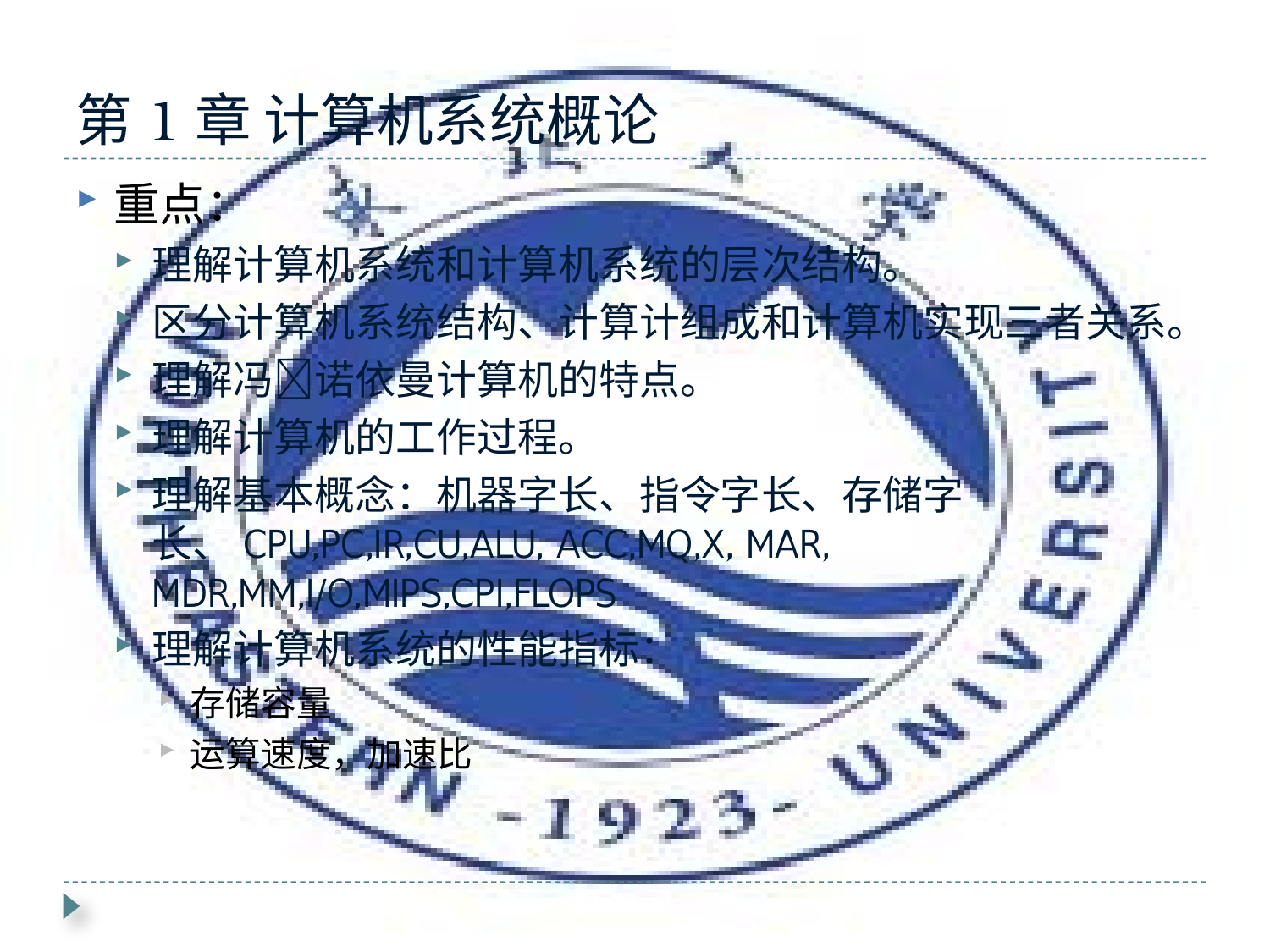

# 第1章 计算机系统概论
重点：
理解计算机系统和计算机系统的层次结构。
区分计算机系统结构、计算计组成和计算机实现三者关系。
理解冯⋅诺依曼计算机的特点。
理解计算机的工作过程。
理解基本概念：机器字长、指令字长、存储字长、CPU,PC,IR,CU,ALU, ACC,MQ,X, MAR, MDR,MM,I/O,MIPS,CPI,FLOPS
理解计算机系统的性能指标：
存储容量
运算速度，加速比